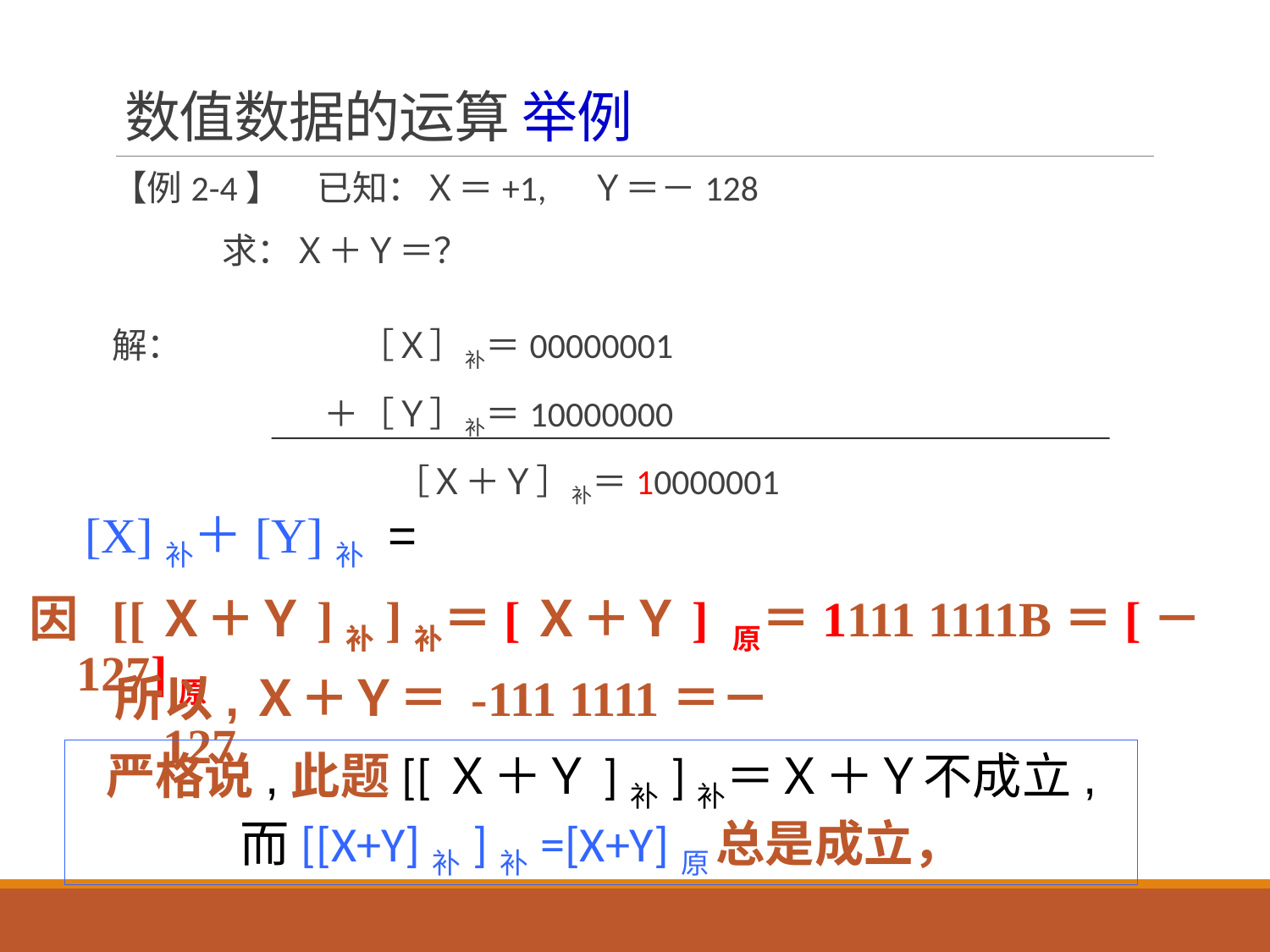

# 数值数据的运算 举例
【例2-4】　已知：Ｘ＝+1,　Ｙ＝－128
             求：Ｘ＋Ｙ＝？
解：　　　　　［Ｘ］补＝00000001
　　　　　　＋［Ｙ］补＝10000000
         		 ［Ｘ＋Ｙ］补＝10000001

 [X]补＋[Y]补  =
因  [[Ｘ＋Ｙ]补]补＝[Ｘ＋Ｙ] 原＝1111 1111B＝[－127]原

所以,Ｘ＋Ｙ＝ -111 1111＝－127

严格说,此题[[Ｘ＋Ｙ]补]补＝Ｘ＋Ｙ不成立,
而[[X+Y]补]补=[X+Y]原 总是成立，